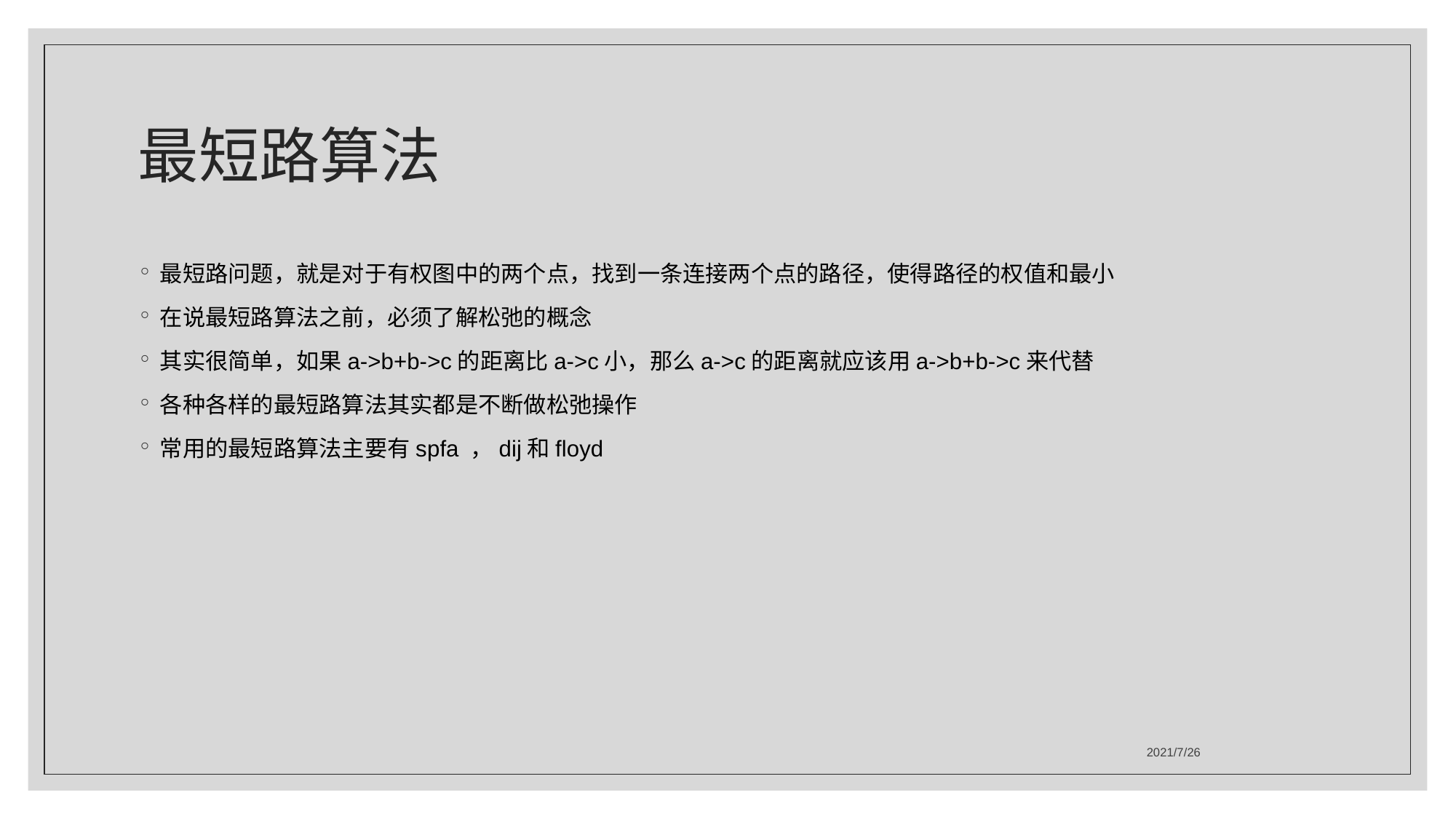

# 最短路算法
最短路问题，就是对于有权图中的两个点，找到一条连接两个点的路径，使得路径的权值和最小
在说最短路算法之前，必须了解松弛的概念
其实很简单，如果a->b+b->c的距离比a->c小，那么a->c的距离就应该用a->b+b->c来代替
各种各样的最短路算法其实都是不断做松弛操作
常用的最短路算法主要有spfa ，dij和floyd
2021/7/26